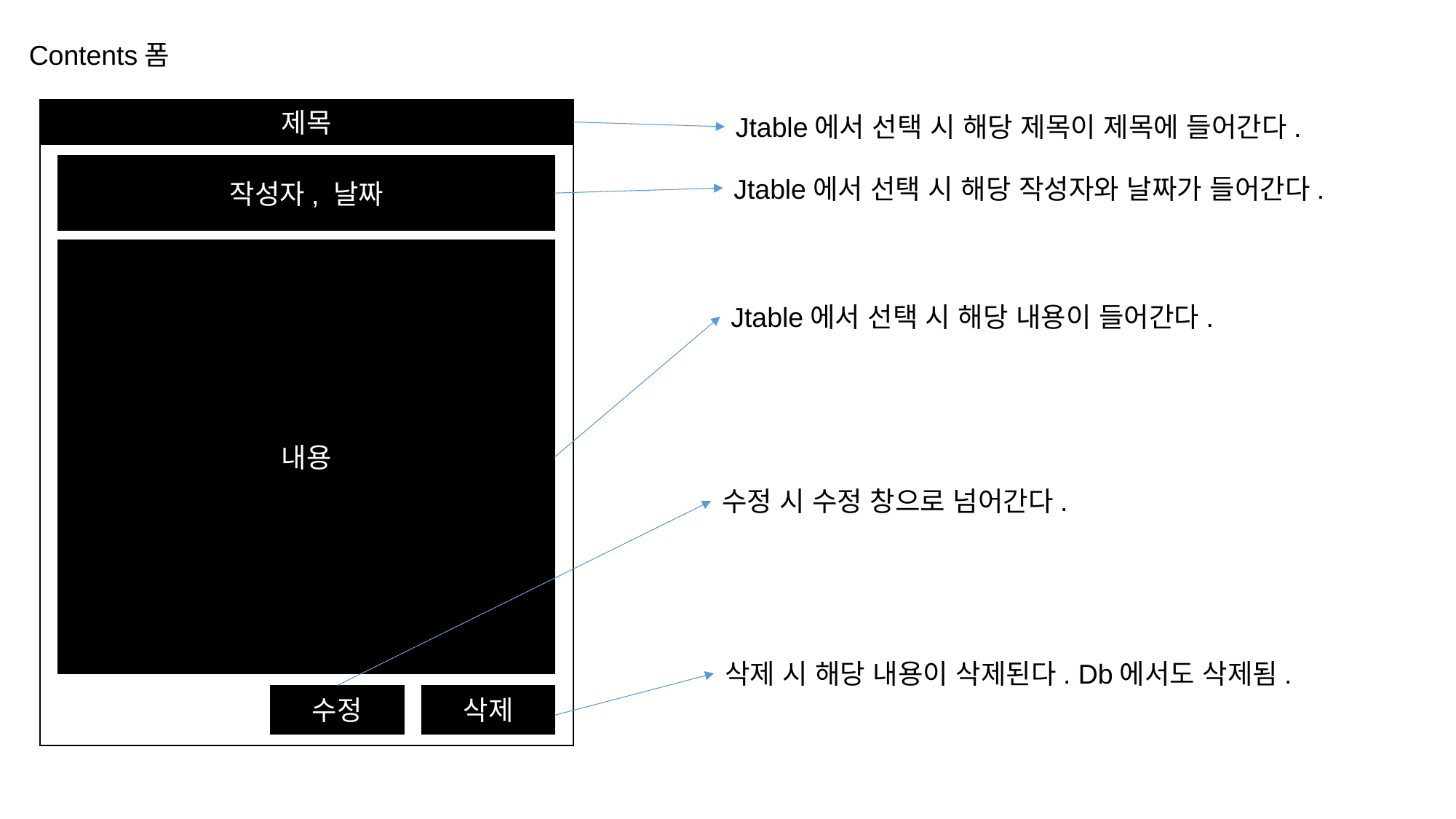

Contents폼

제목
Jtable에서 선택 시 해당 제목이 제목에 들어간다.
작성자, 날짜
Jtable에서 선택 시 해당 작성자와 날짜가 들어간다.
내용
Jtable에서 선택 시 해당 내용이 들어간다.
수정 시 수정 창으로 넘어간다.
삭제 시 해당 내용이 삭제된다. Db에서도 삭제됨.
수정
삭제